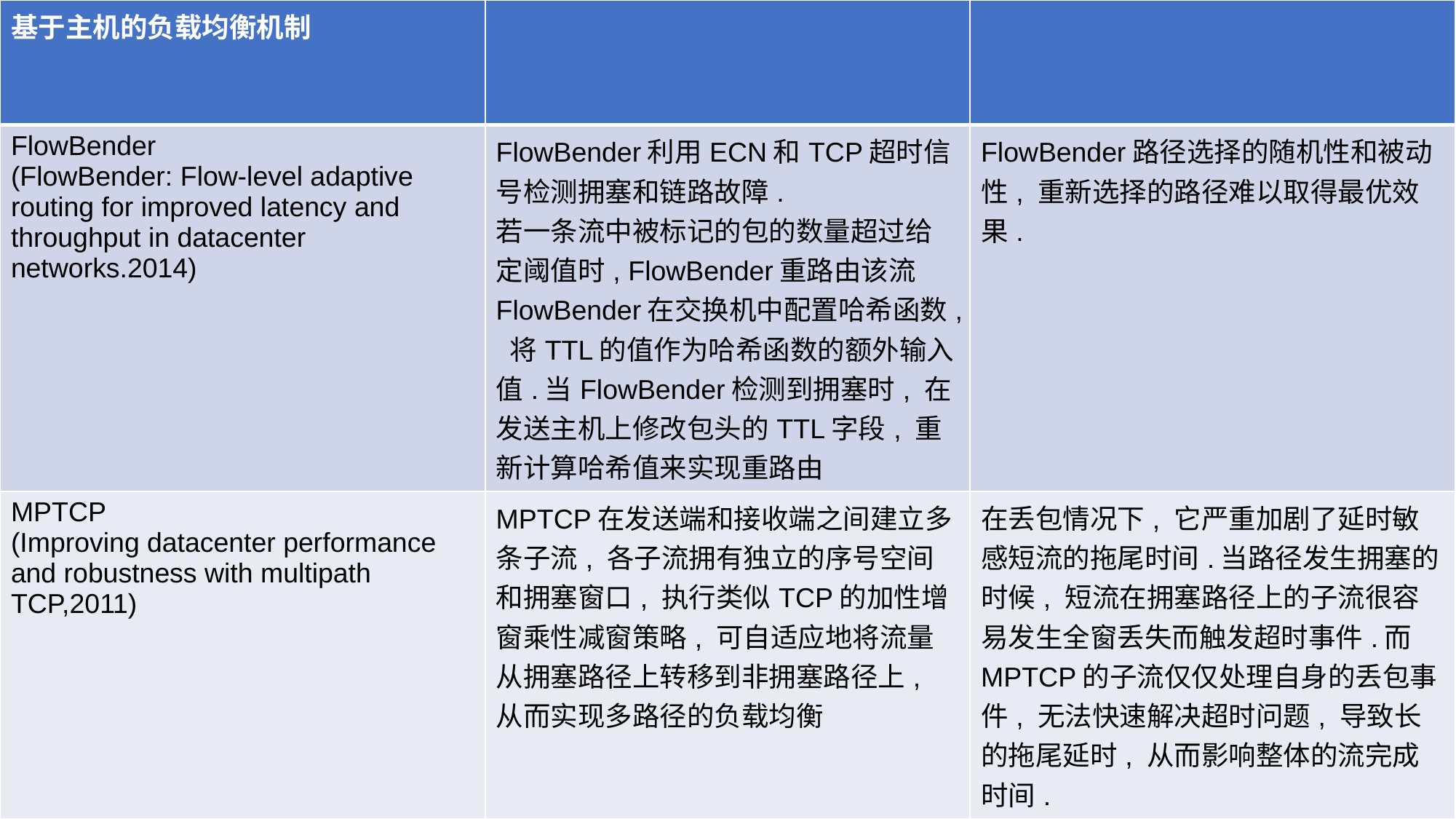

| 基于主机的负载均衡机制 |  |  |
| --- | --- | --- |
| FlowBender (FlowBender: Flow-level adaptive routing for improved latency and throughput in datacenter networks.2014) | FlowBender利用ECN和TCP超时信号检测拥塞和链路故障. 若一条流中被标记的包的数量超过给定阈值时, FlowBender重路由该流 FlowBender在交换机中配置哈希函数, 将TTL的值作为哈希函数的额外输入值.当FlowBender检测到拥塞时, 在发送主机上修改包头的TTL字段, 重新计算哈希值来实现重路由 | FlowBender路径选择的随机性和被动性, 重新选择的路径难以取得最优效果. |
| MPTCP (Improving datacenter performance and robustness with multipath TCP,2011) | MPTCP在发送端和接收端之间建立多条子流, 各子流拥有独立的序号空间和拥塞窗口, 执行类似TCP的加性增窗乘性减窗策略, 可自适应地将流量从拥塞路径上转移到非拥塞路径上, 从而实现多路径的负载均衡 | 在丢包情况下, 它严重加剧了延时敏感短流的拖尾时间.当路径发生拥塞的时候, 短流在拥塞路径上的子流很容易发生全窗丢失而触发超时事件.而MPTCP的子流仅仅处理自身的丢包事件, 无法快速解决超时问题, 导致长的拖尾延时, 从而影响整体的流完成时间. |
| JUGGLER (JUGGLER: A practical reordering resilient network stack for datacenters.2016） | JUGGLER在网络堆栈的入口GRO层尽可能多地对数据包进行排序.JUGGLER先缓存活跃流的乱序数据包以等待乱序包达到, 再有序地提交给上层 | JUGGLER可解决严重乱序问题, 减少CPU的开销, 但其需要修改网络协议栈. |